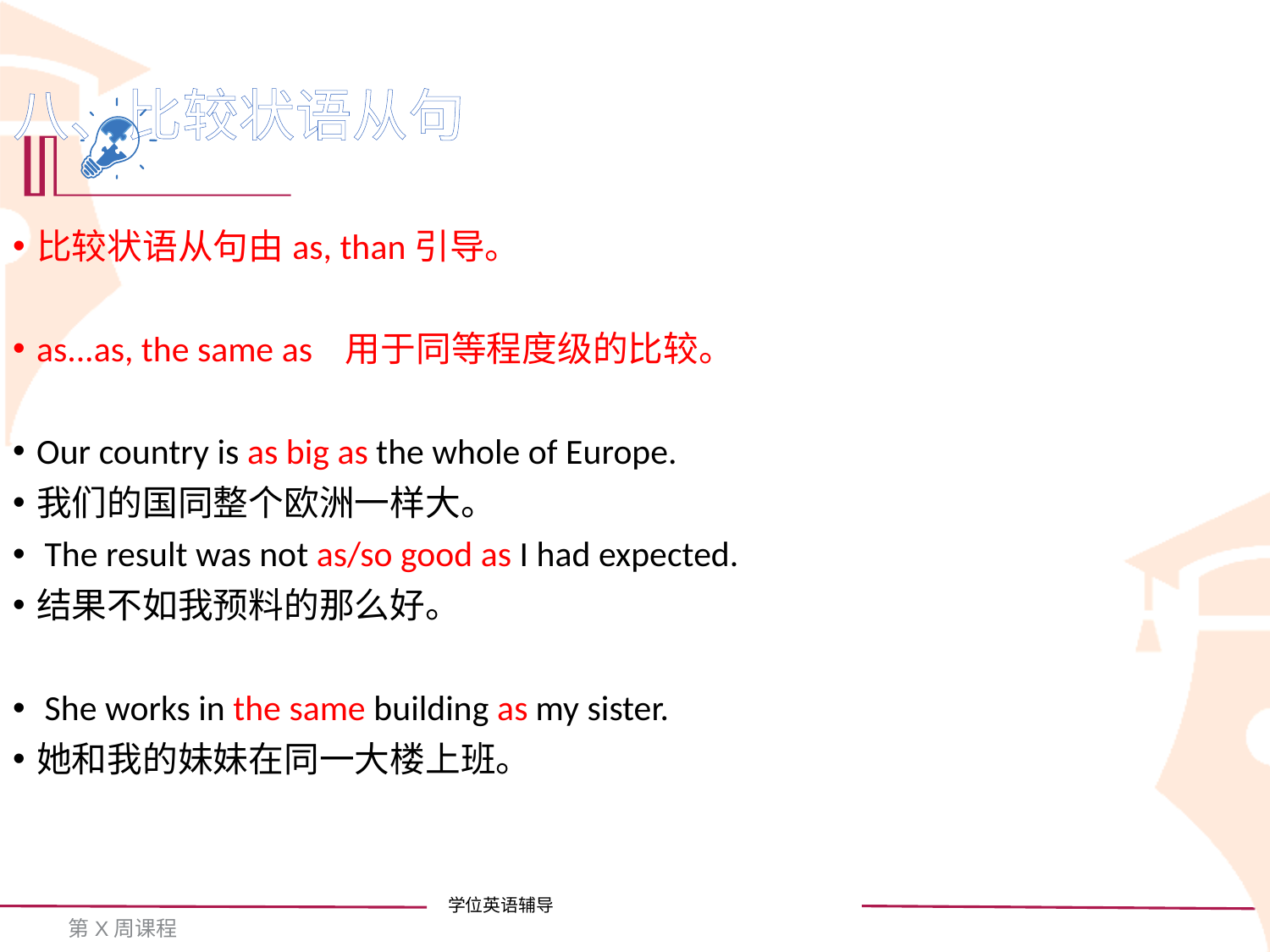

八、比较状语从句

比较状语从句由as, than引导。

as...as, the same as   用于同等程度级的比较。

Our country is as big as the whole of Europe.
我们的国同整个欧洲一样大。
 The result was not as/so good as I had expected.
结果不如我预料的那么好。

 She works in the same building as my sister.
她和我的妹妹在同一大楼上班。